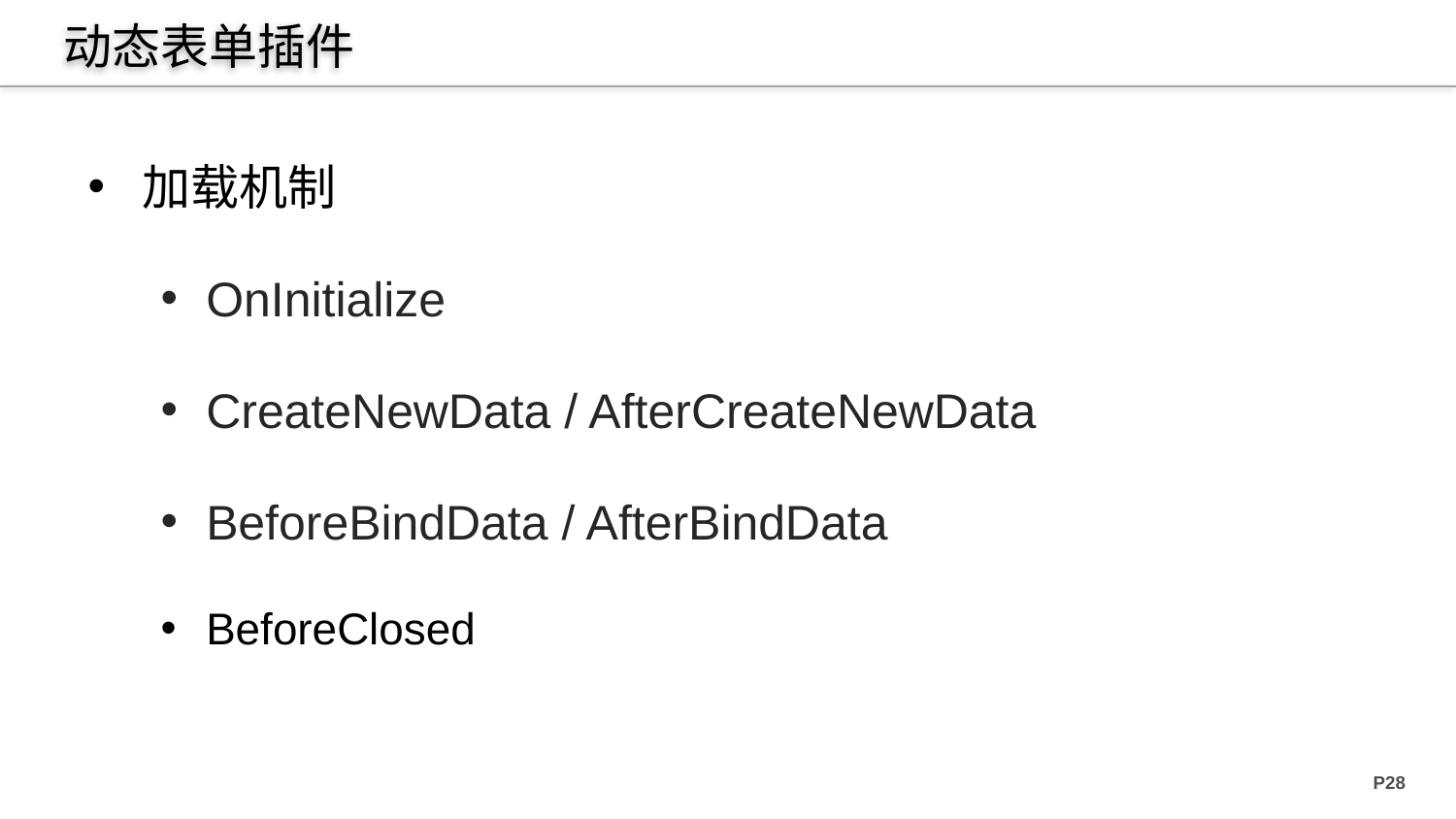

# 动态表单插件

加载机制
OnInitialize
CreateNewData / AfterCreateNewData
BeforeBindData / AfterBindData
BeforeClosed